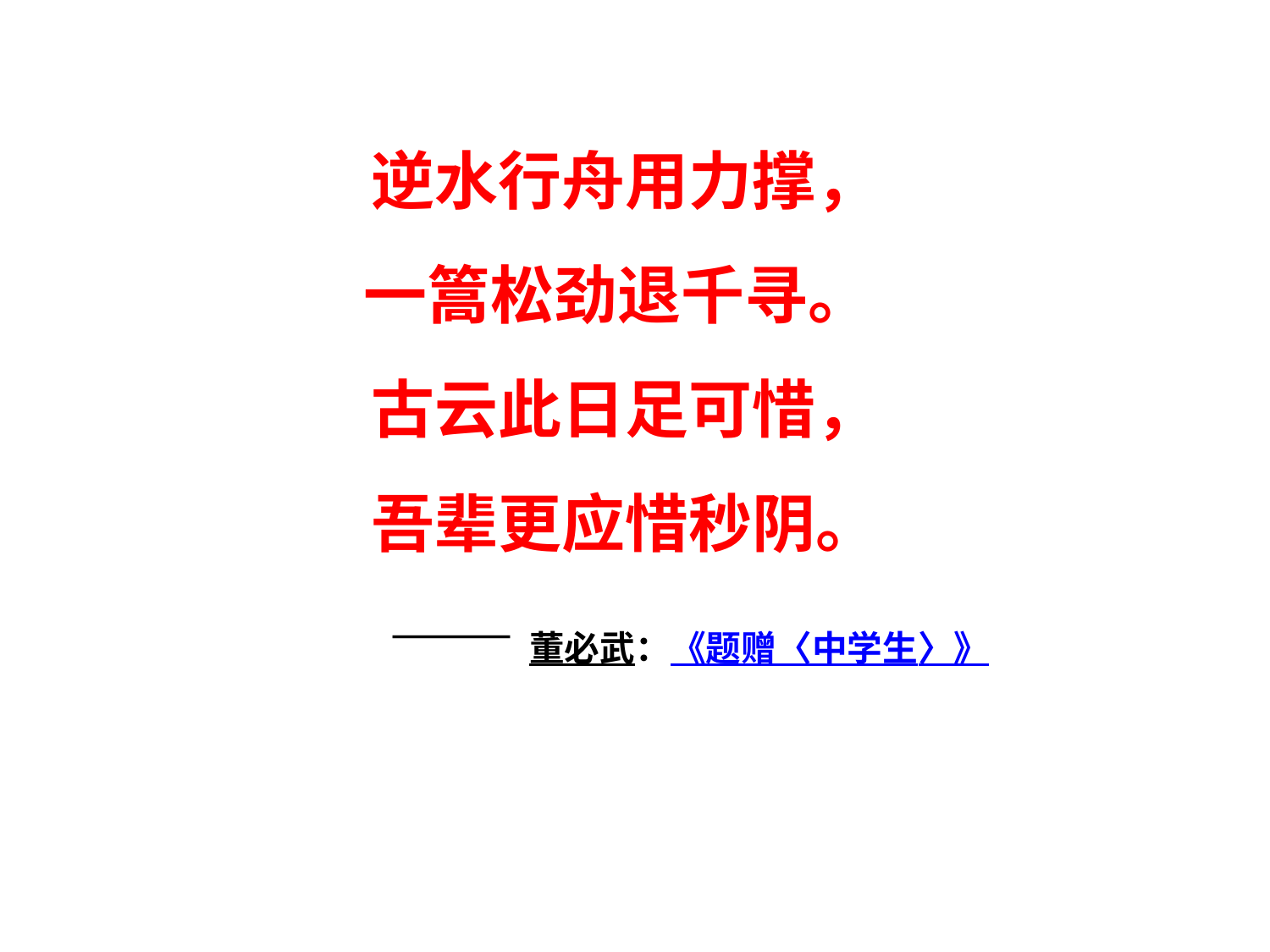

逆水行舟用力撑，
一篙松劲退千寻。
古云此日足可惜，
吾辈更应惜秒阴。
　　—— 董必武：《题赠〈中学生〉》